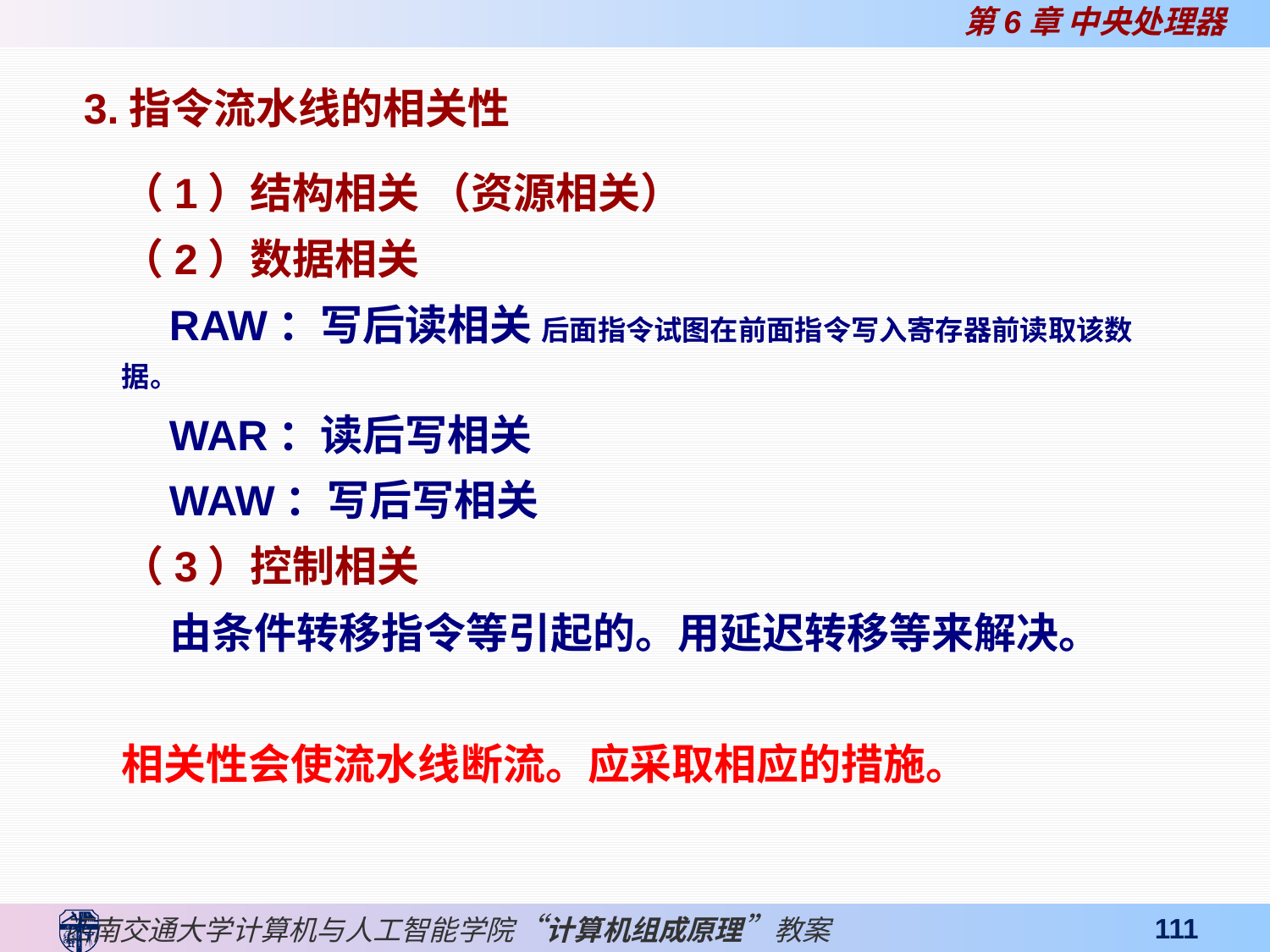

3.指令流水线的相关性
（1）结构相关 （资源相关）
（2）数据相关
    RAW：写后读相关 后面指令试图在前面指令写入寄存器前读取该数据。
    WAR：读后写相关
    WAW：写后写相关
（3）控制相关
    由条件转移指令等引起的。用延迟转移等来解决。

相关性会使流水线断流。应采取相应的措施。